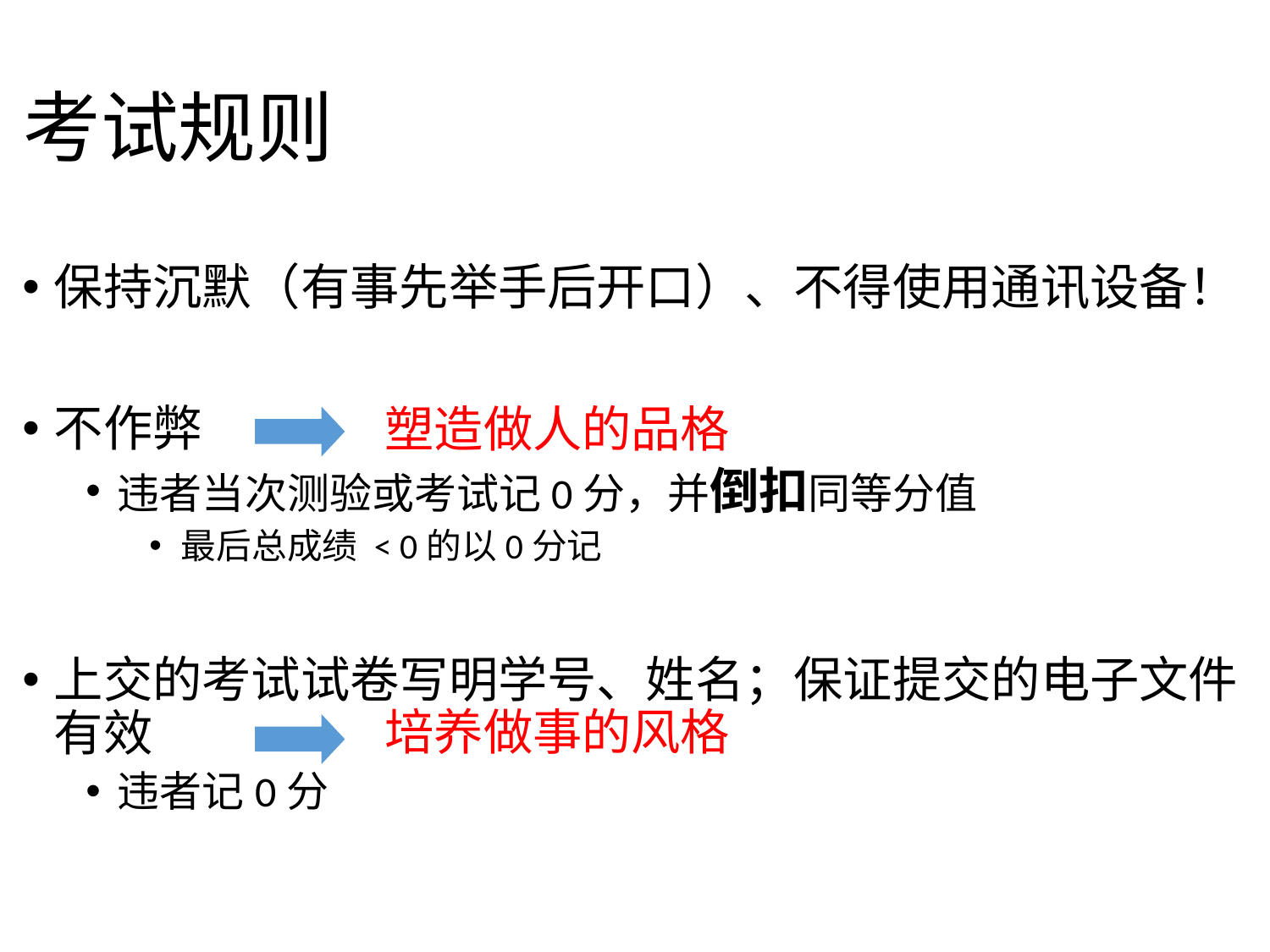

# 考试规则
保持沉默（有事先举手后开口）、不得使用通讯设备！

不作弊
违者当次测验或考试记0分，并倒扣同等分值
最后总成绩 < 0的以0分记

上交的考试试卷写明学号、姓名；保证提交的电子文件有效
违者记0分
塑造做人的品格

培养做事的风格